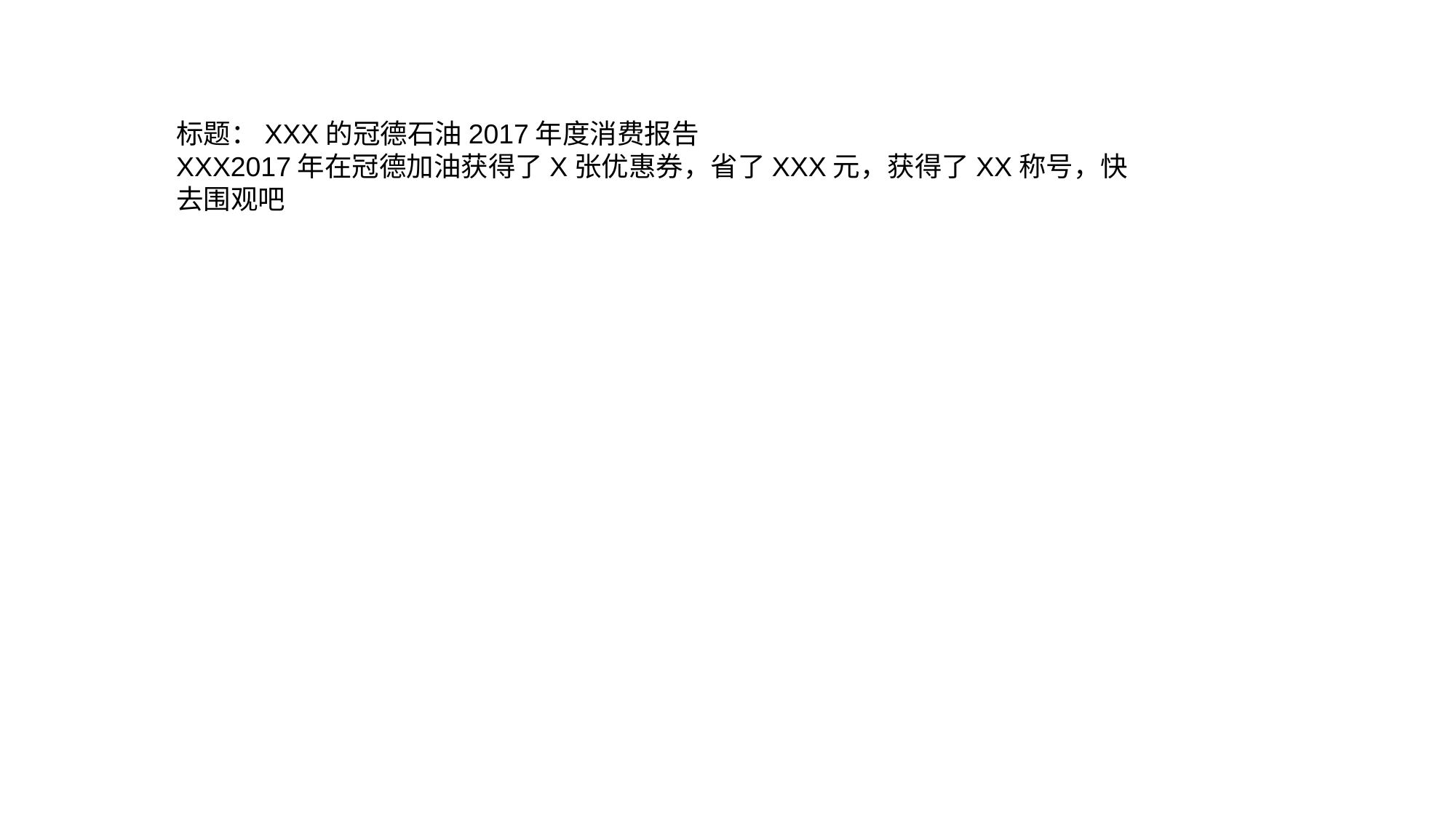

标题：XXX的冠德石油2017年度消费报告
XXX2017年在冠德加油获得了X张优惠券，省了XXX元，获得了XX称号，快去围观吧